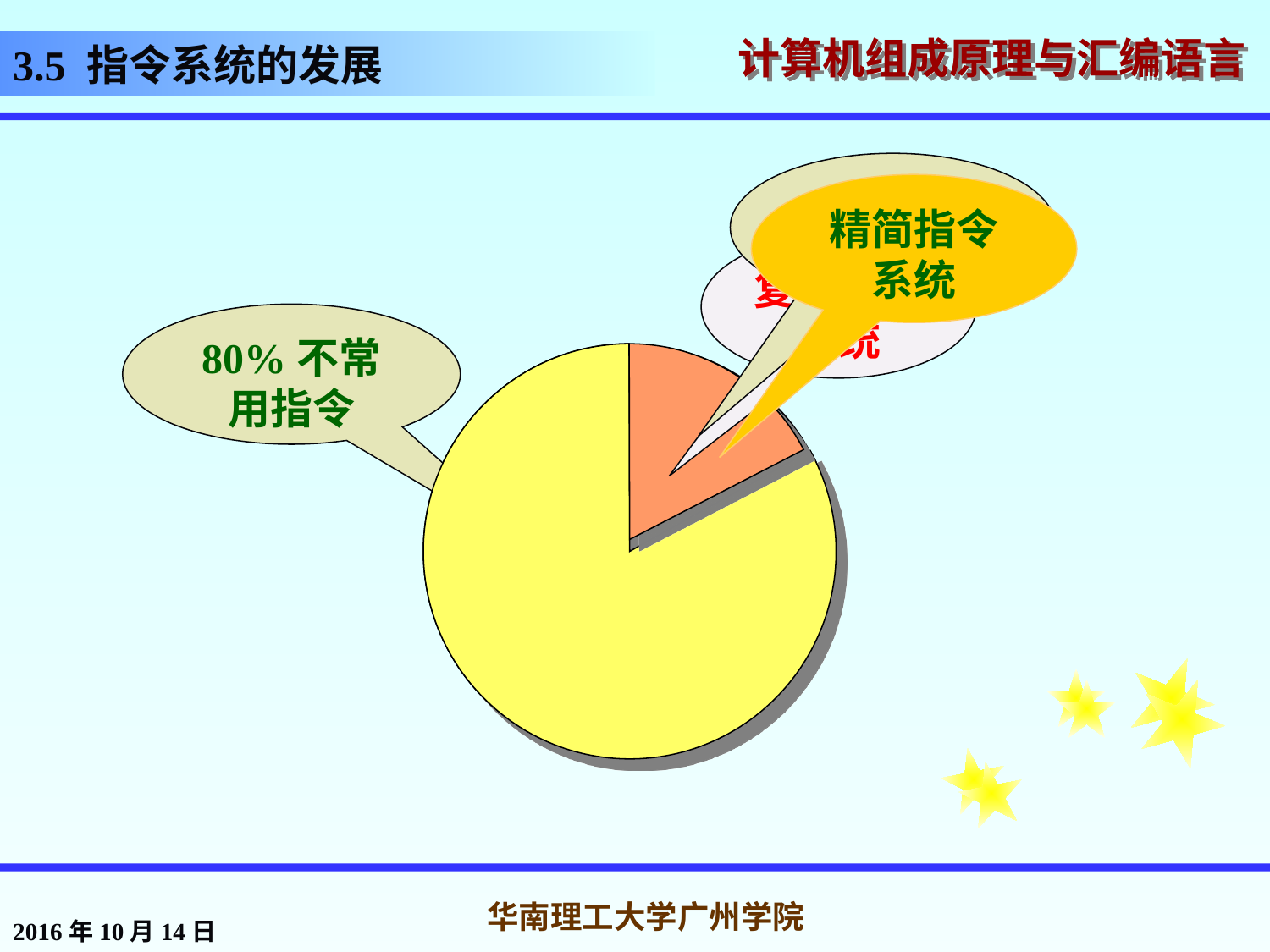

# 3.5 指令系统的发展
20%常用指令
精简指令系统
复杂指令系统
80%不常用指令

2016年10月14日
华南理工大学广州学院